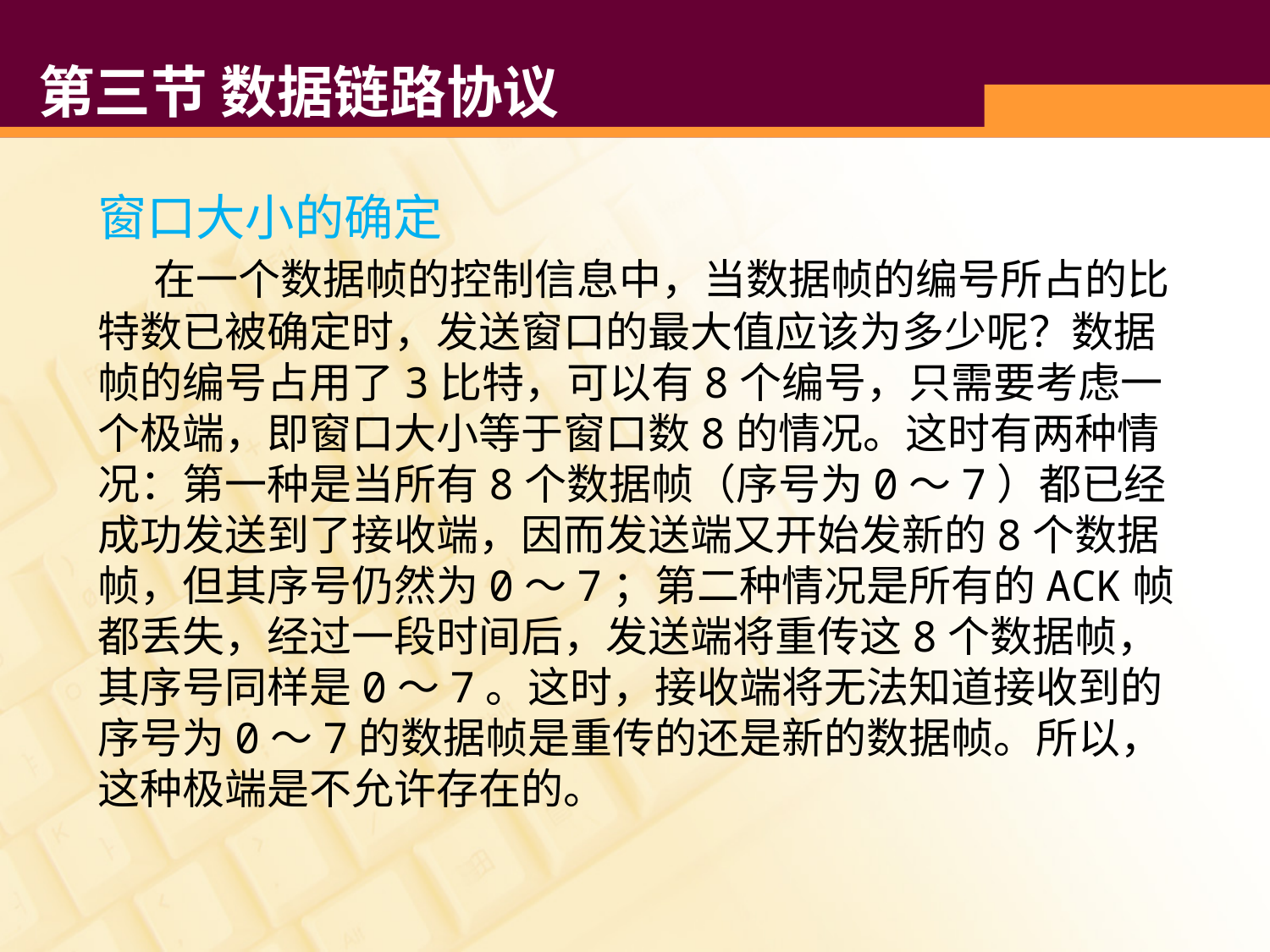

# 第三节 数据链路协议
窗口大小的确定
    在一个数据帧的控制信息中，当数据帧的编号所占的比特数已被确定时，发送窗口的最大值应该为多少呢？数据帧的编号占用了3比特，可以有8个编号，只需要考虑一个极端，即窗口大小等于窗口数8的情况。这时有两种情况：第一种是当所有8个数据帧（序号为0～7）都已经成功发送到了接收端，因而发送端又开始发新的8个数据帧，但其序号仍然为0～7；第二种情况是所有的ACK帧都丢失，经过一段时间后，发送端将重传这8个数据帧，其序号同样是0～7。这时，接收端将无法知道接收到的序号为0～7的数据帧是重传的还是新的数据帧。所以，这种极端是不允许存在的。